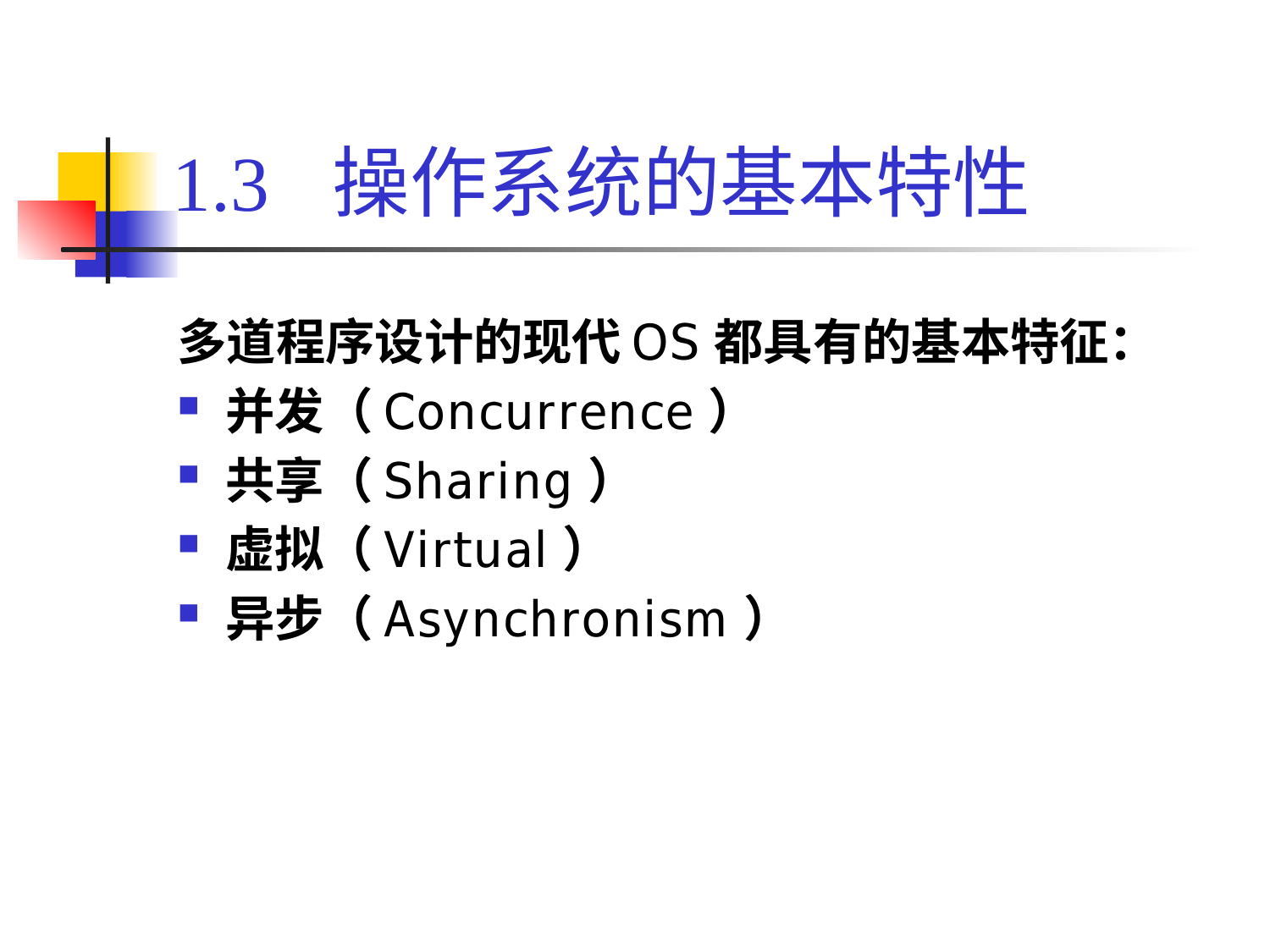

# 1.3  操作系统的基本特性
多道程序设计的现代OS都具有的基本特征：
并发（Concurrence）
共享（Sharing）
虚拟（Virtual）
异步（Asynchronism）